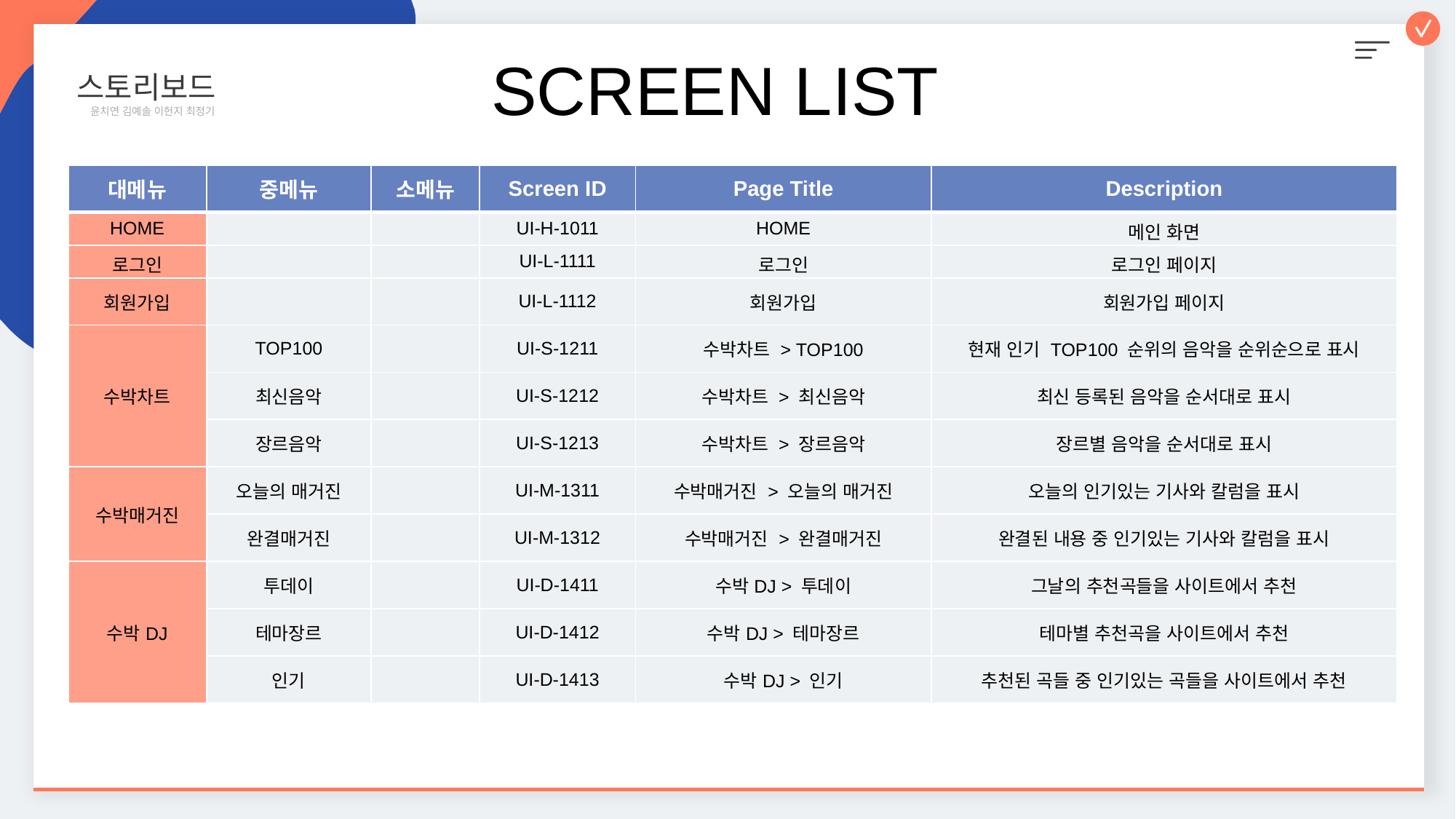

스토리보드
    윤치연 김예솔 이헌지 최정기

SCREEN LIST
| 대메뉴 | 중메뉴 | 소메뉴 | Screen ID | Page Title | Description |
| --- | --- | --- | --- | --- | --- |
| HOME |  |  | UI-H-1011 | HOME | 메인 화면 |
| 로그인 |  |  | UI-L-1111 | 로그인 | 로그인 페이지 |
| 회원가입 |  |  | UI-L-1112 | 회원가입 | 회원가입 페이지 |
| 수박차트 | TOP100 |  | UI-S-1211 | 수박차트 > TOP100 | 현재 인기 TOP100 순위의 음악을 순위순으로 표시 |
|  | 최신음악 |  | UI-S-1212 | 수박차트 > 최신음악 | 최신 등록된 음악을 순서대로 표시 |
|  | 장르음악 |  | UI-S-1213 | 수박차트 > 장르음악 | 장르별 음악을 순서대로 표시 |
| 수박매거진 | 오늘의 매거진 |  | UI-M-1311 | 수박매거진 > 오늘의 매거진 | 오늘의 인기있는 기사와 칼럼을 표시 |
|  | 완결매거진 |  | UI-M-1312 | 수박매거진 > 완결매거진 | 완결된 내용 중 인기있는 기사와 칼럼을 표시 |
| 수박DJ | 투데이 |  | UI-D-1411 | 수박DJ > 투데이 | 그날의 추천곡들을 사이트에서 추천 |
|  | 테마장르 |  | UI-D-1412 | 수박DJ > 테마장르 | 테마별 추천곡을 사이트에서 추천 |
|  | 인기 |  | UI-D-1413 | 수박DJ > 인기 | 추천된 곡들 중 인기있는 곡들을 사이트에서 추천 |